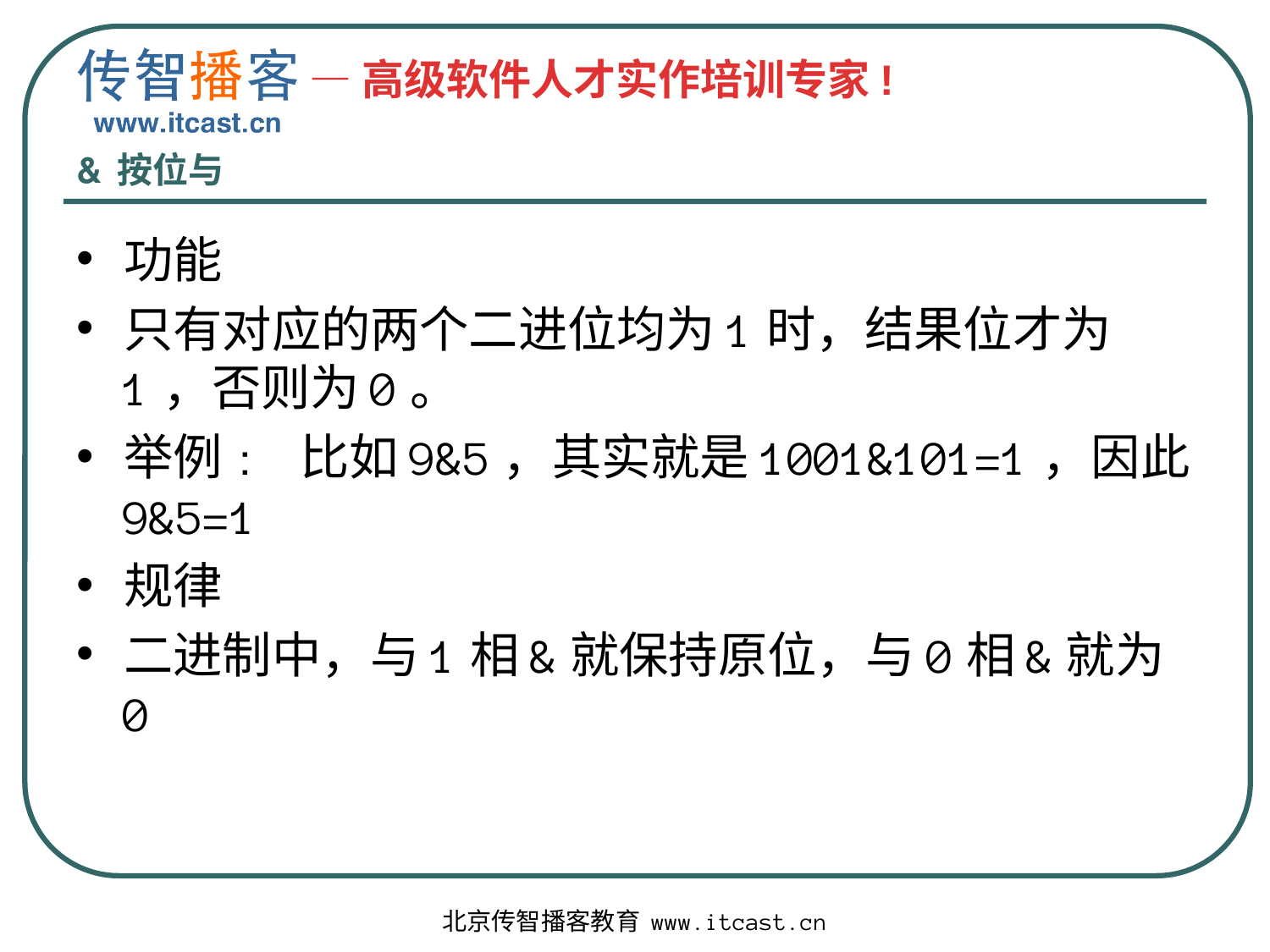

# & 按位与
功能
只有对应的两个二进位均为1时，结果位才为1，否则为0。
举例: 比如9&5，其实就是1001&101=1，因此9&5=1
规律
二进制中，与1相&就保持原位，与0相&就为0